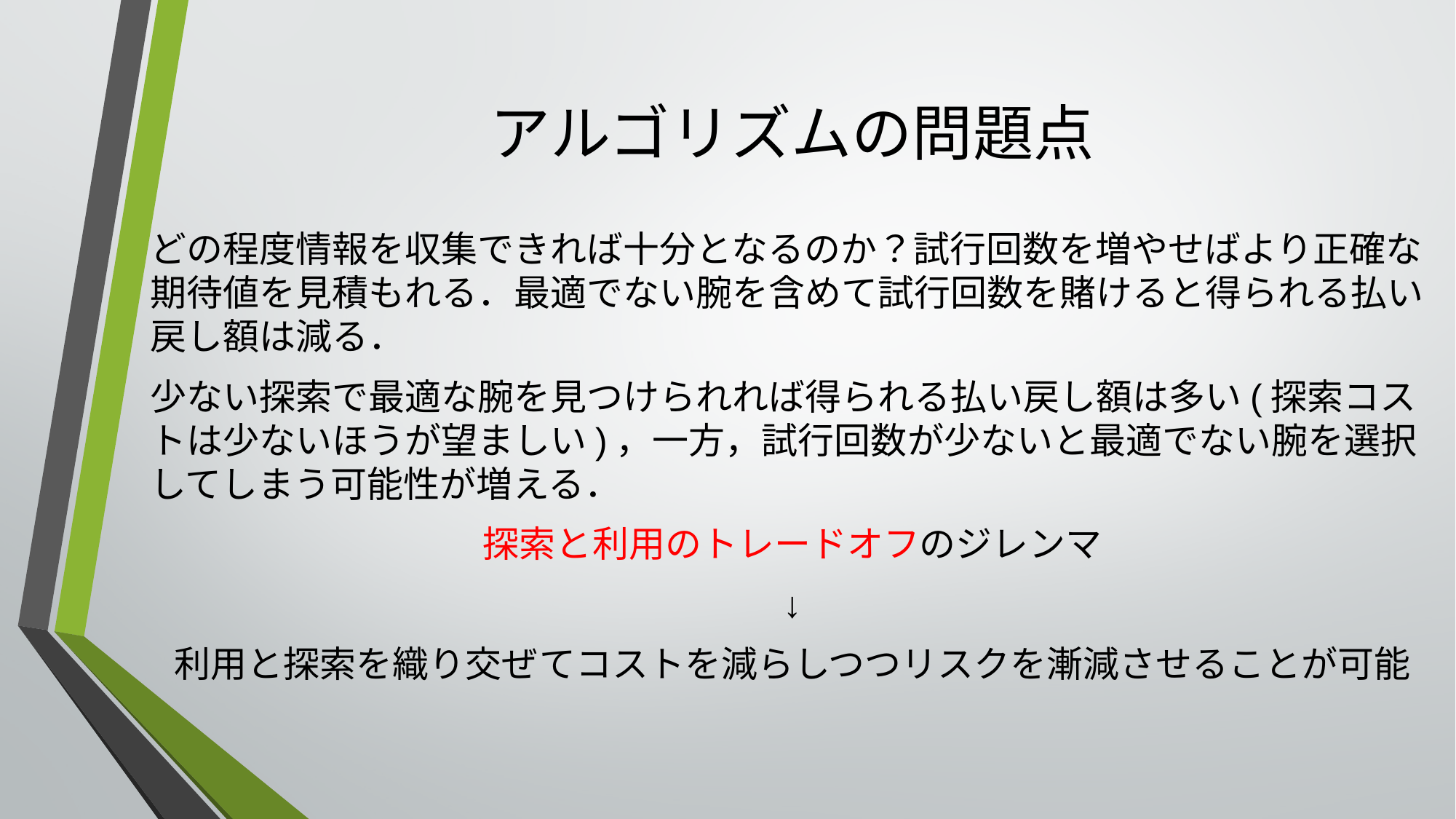

# アルゴリズムの問題点
どの程度情報を収集できれば十分となるのか？試行回数を増やせばより正確な期待値を見積もれる．最適でない腕を含めて試行回数を賭けると得られる払い戻し額は減る．
少ない探索で最適な腕を見つけられれば得られる払い戻し額は多い(探索コストは少ないほうが望ましい)，一方，試行回数が少ないと最適でない腕を選択してしまう可能性が増える．
探索と利用のトレードオフのジレンマ
↓
利用と探索を織り交ぜてコストを減らしつつリスクを漸減させることが可能